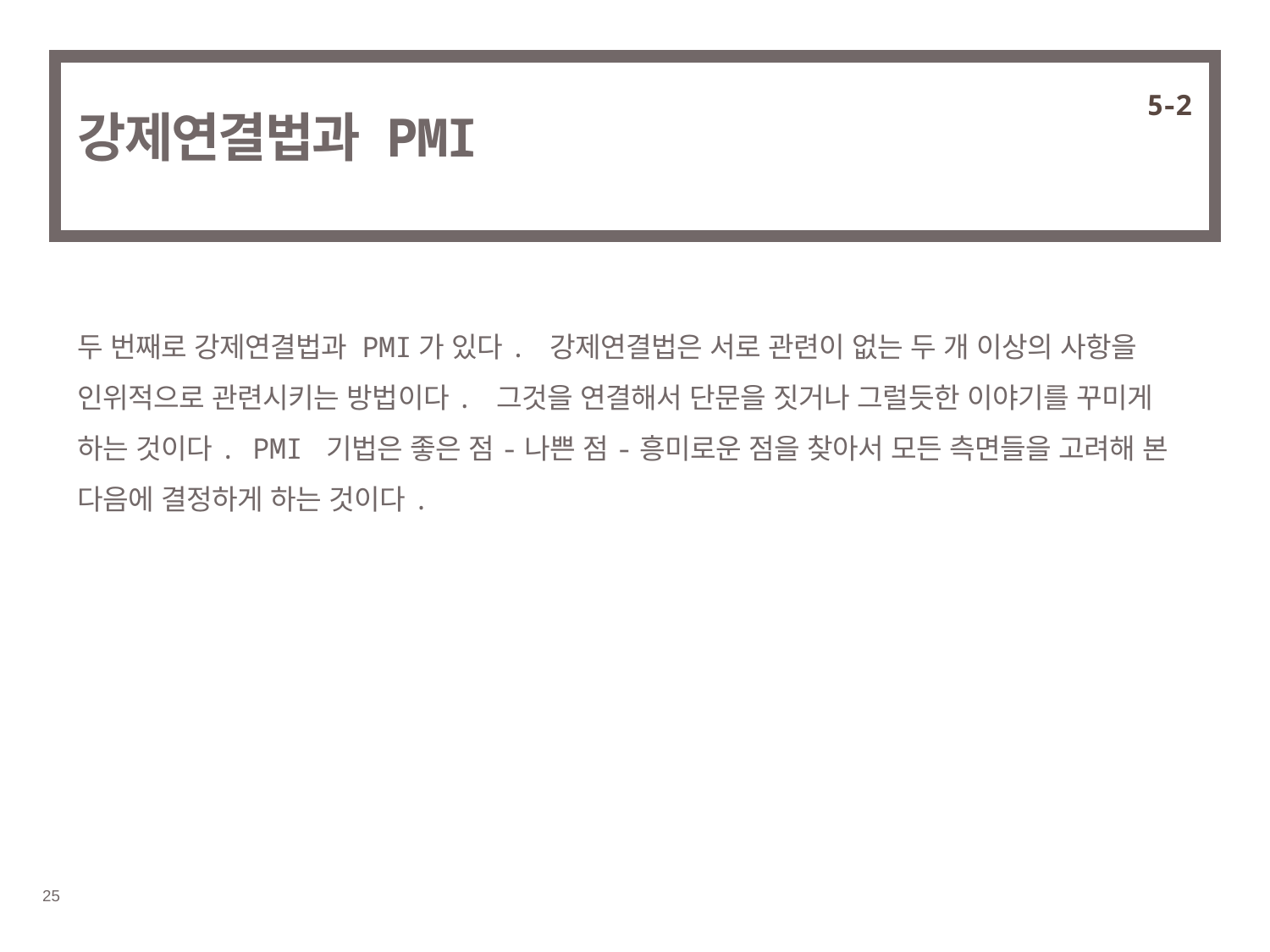

5-2

# 강제연결법과 PMI
두 번째로 강제연결법과 PMI가 있다. 강제연결법은 서로 관련이 없는 두 개 이상의 사항을 인위적으로 관련시키는 방법이다. 그것을 연결해서 단문을 짓거나 그럴듯한 이야기를 꾸미게 하는 것이다. PMI 기법은 좋은 점-나쁜 점-흥미로운 점을 찾아서 모든 측면들을 고려해 본 다음에 결정하게 하는 것이다.